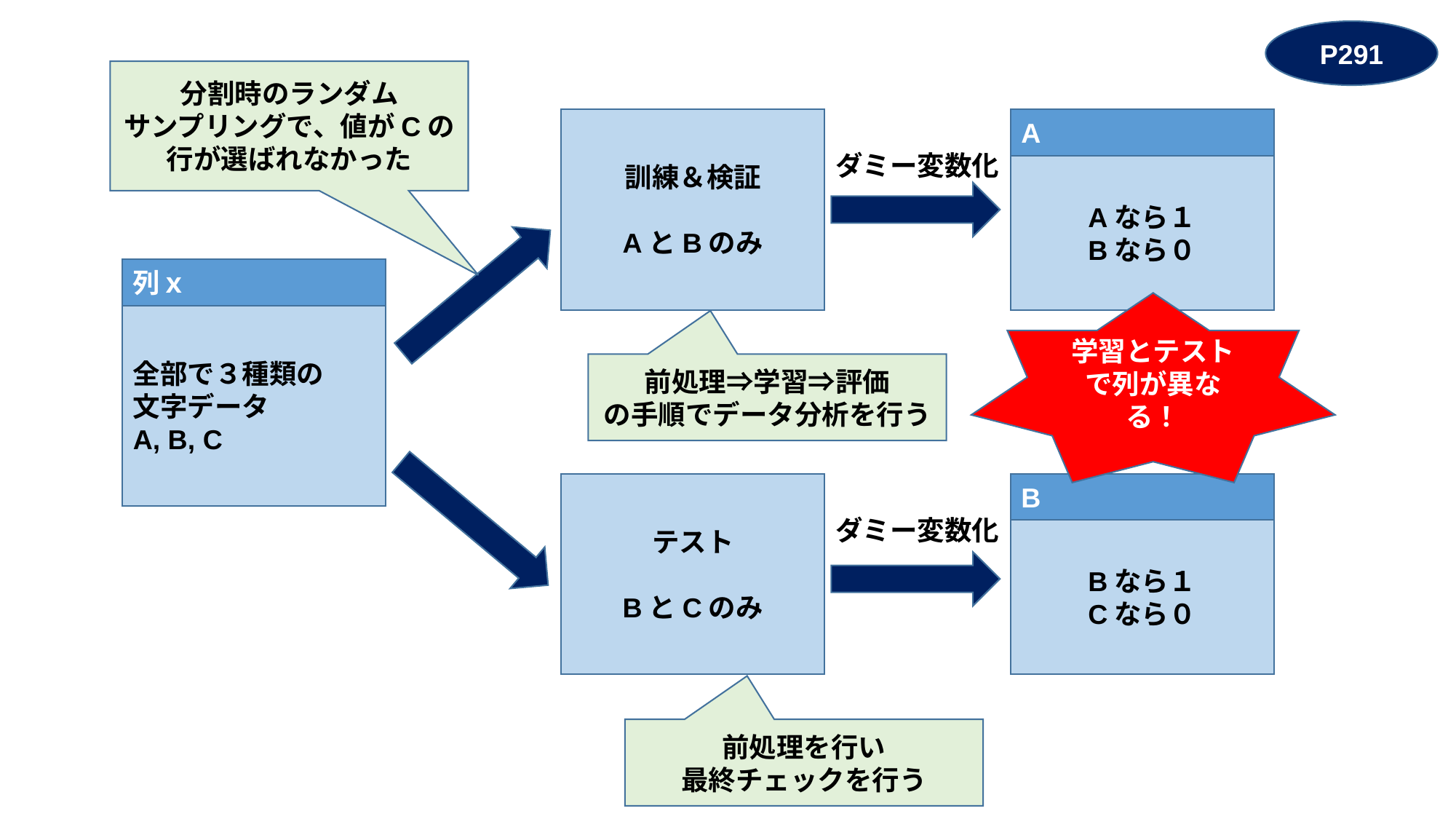

P291
分割時のランダム
サンプリングで、値がCの行が選ばれなかった
訓練＆検証

AとBのみ
A
ダミー変数化
Aなら１
Bなら０

列ｘ

学習とテストで列が異なる！
全部で３種類の
文字データ
A, B, C
前処理⇒学習⇒評価
の手順でデータ分析を行う
テスト

BとCのみ
B

ダミー変数化
Bなら１
Cなら０

前処理を行い
最終チェックを行う